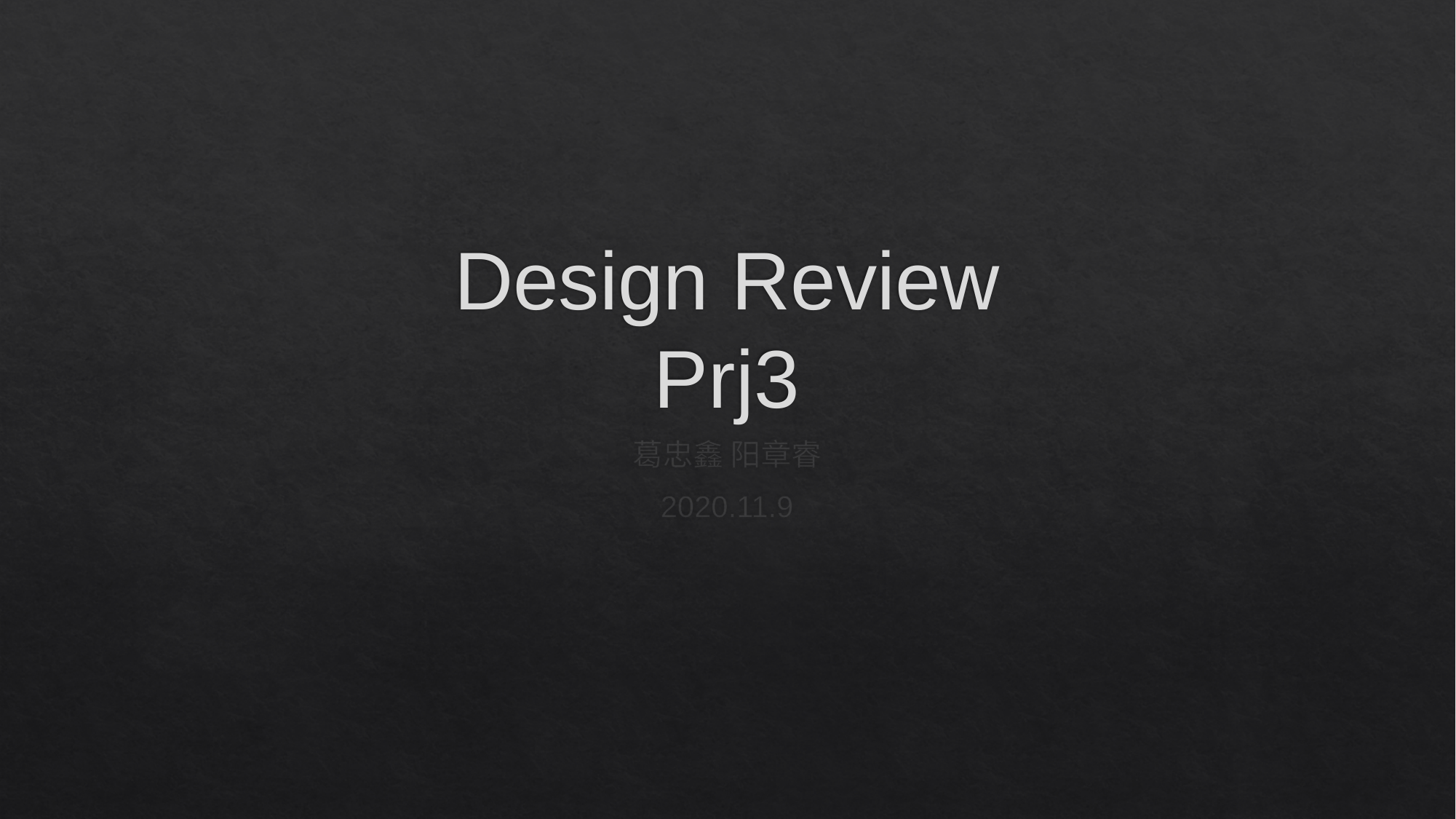

# Design Review Prj3
葛忠鑫 阳章睿
2020.11.9